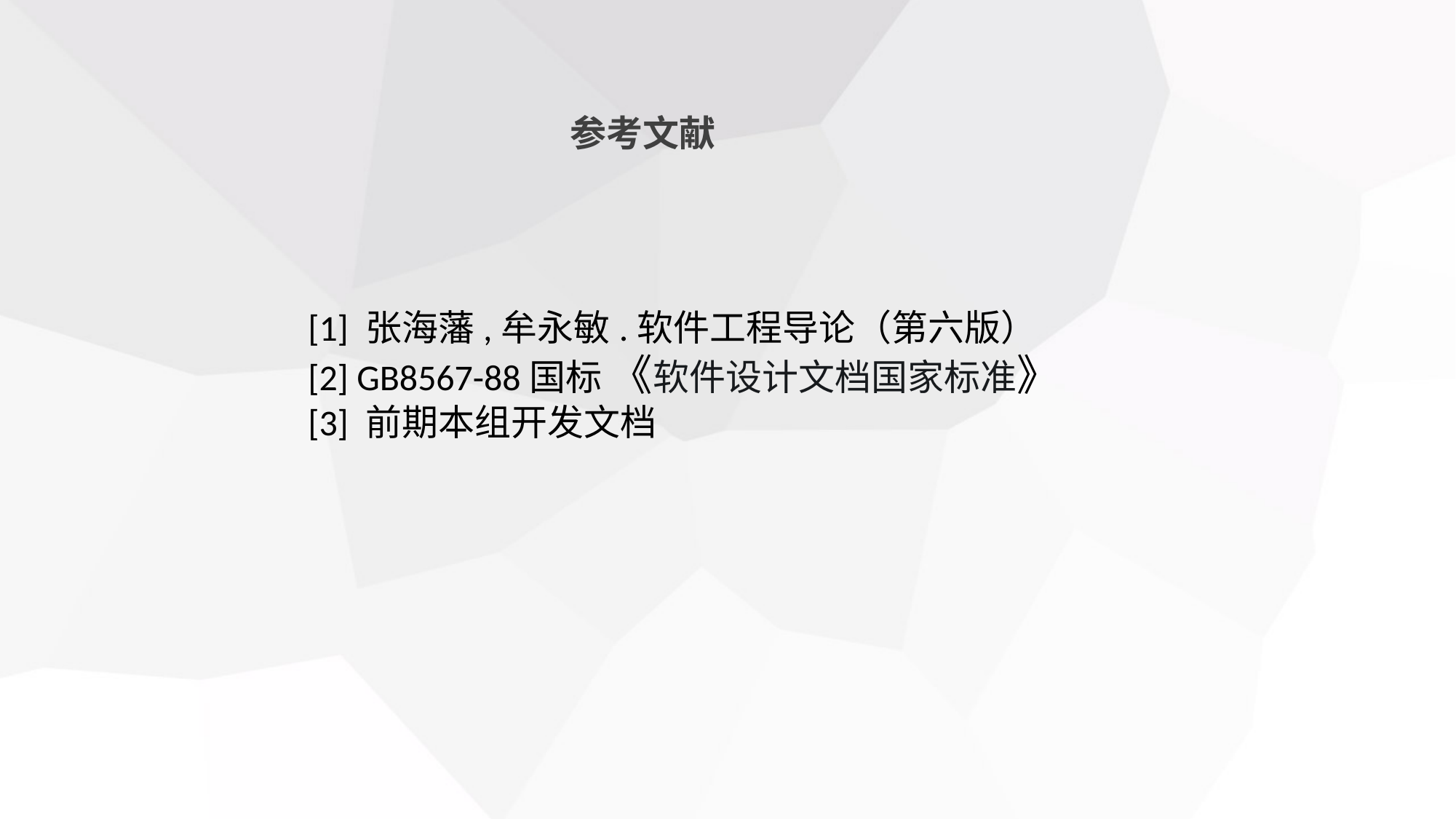

参考文献
[1] 张海藩,牟永敏.软件工程导论（第六版）
[2] GB8567-88国标 《软件设计文档国家标准》
[3] 前期本组开发文档